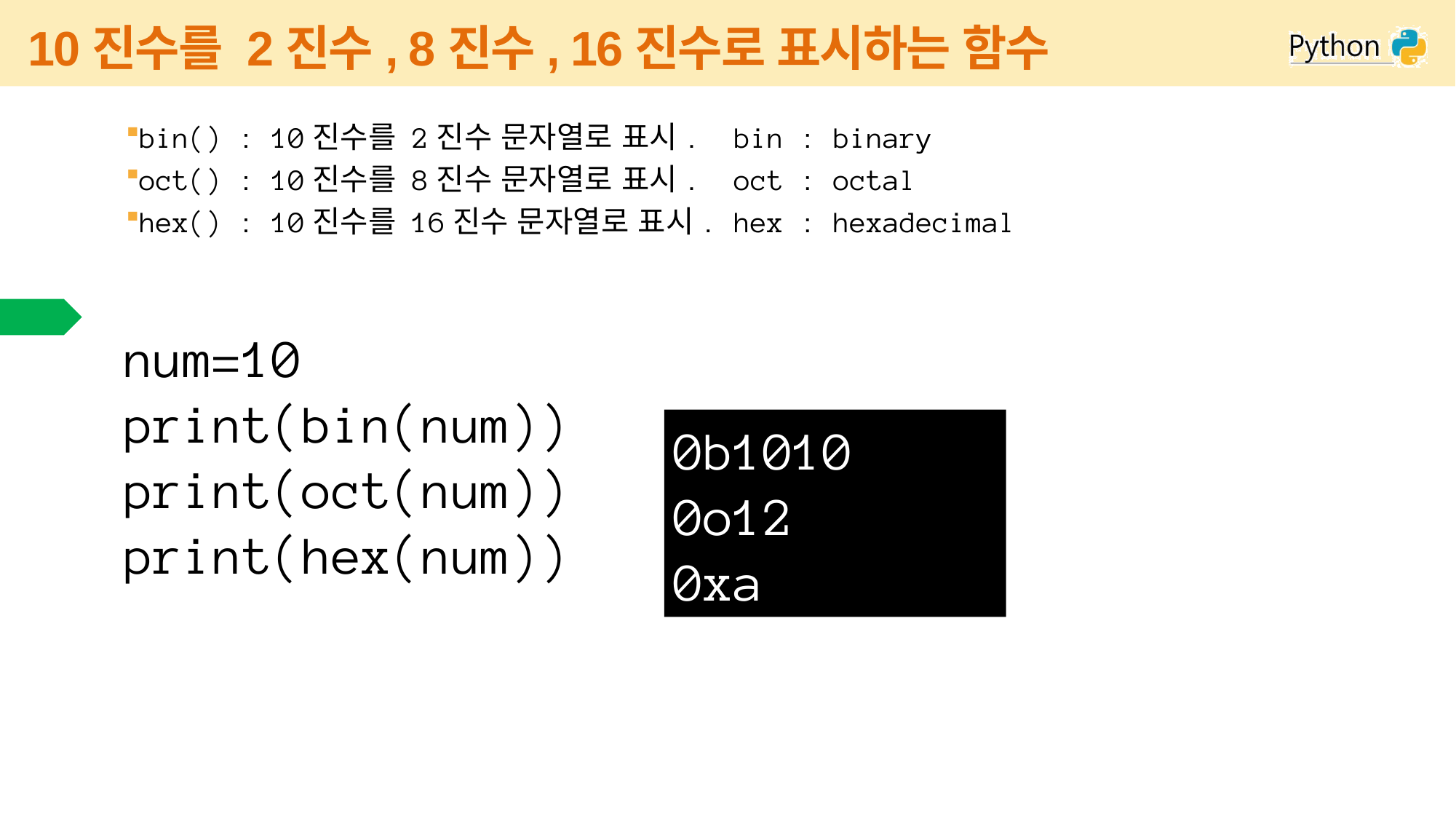

# 10진수를 2진수, 8진수, 16진수로 표시하는 함수
bin() : 10진수를 2진수 문자열로 표시.  bin : binary
oct() : 10진수를 8진수 문자열로 표시.  oct : octal
hex() : 10진수를 16진수 문자열로 표시. hex : hexadecimal
코드
num=10
print(bin(num))
print(oct(num))
print(hex(num))
0b1010
0o12
0xa